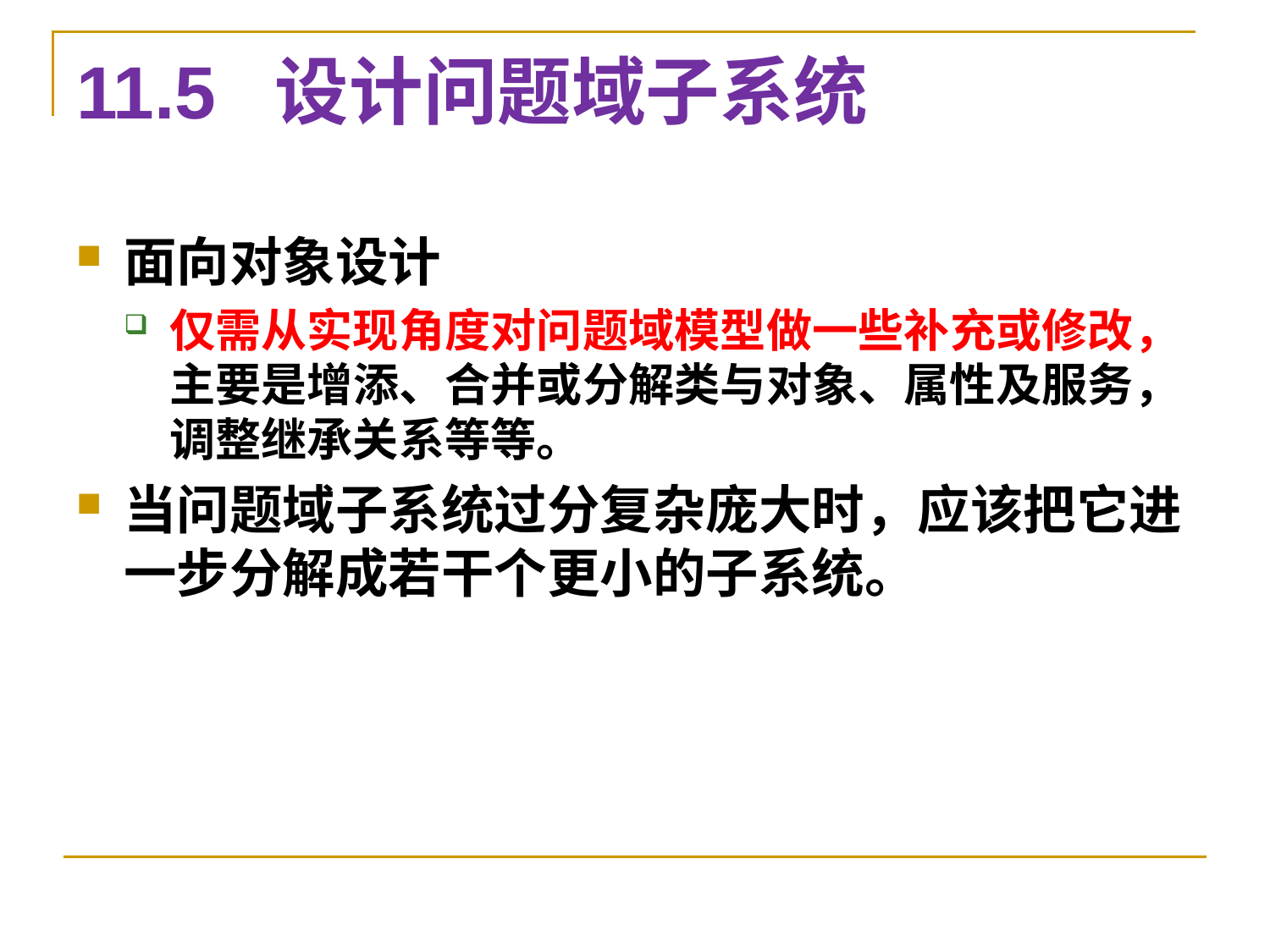

# 11.5  设计问题域子系统
面向对象设计
仅需从实现角度对问题域模型做一些补充或修改，主要是增添、合并或分解类与对象、属性及服务，调整继承关系等等。
当问题域子系统过分复杂庞大时，应该把它进一步分解成若干个更小的子系统。